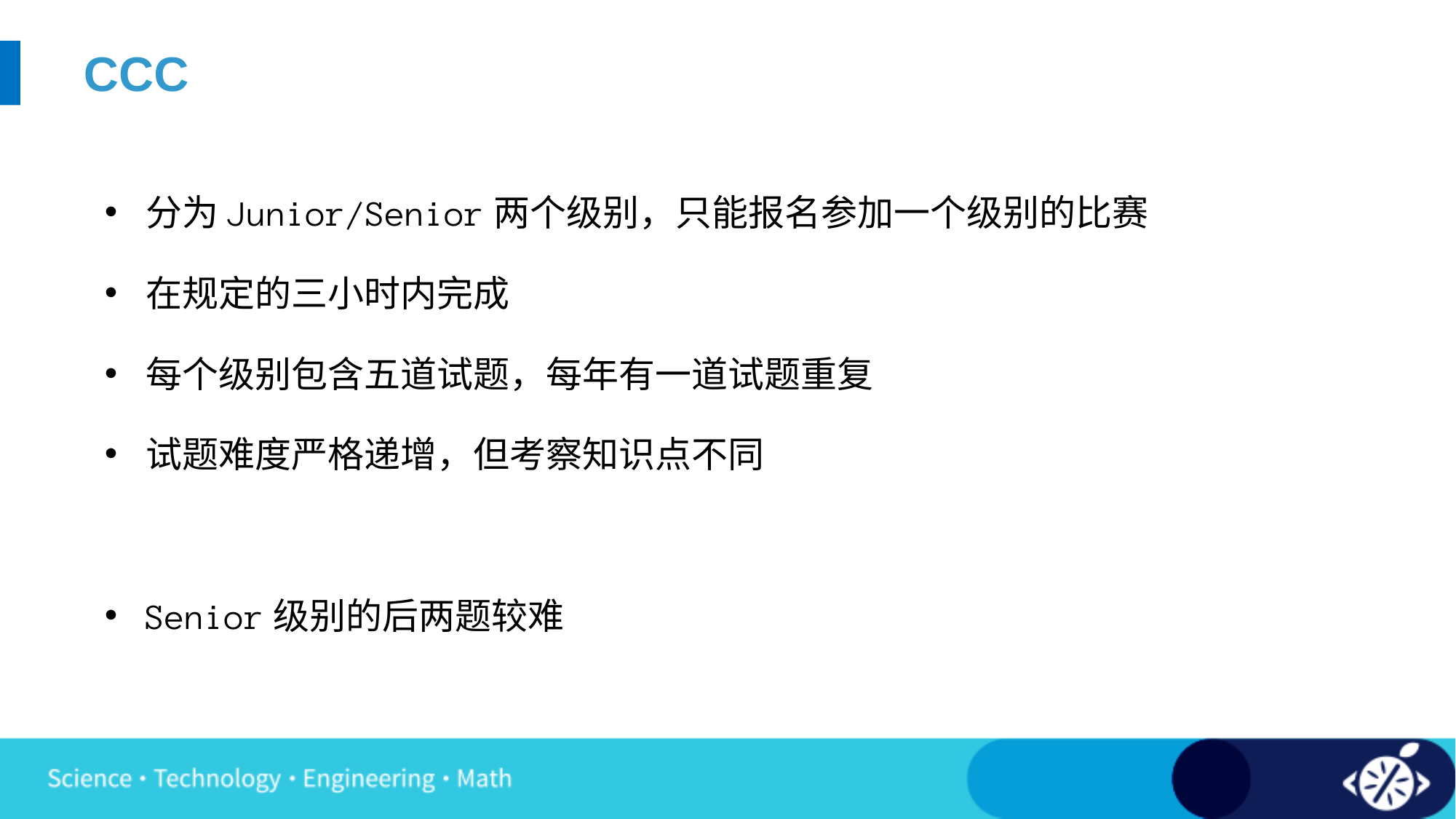

CCC
分为Junior/Senior两个级别，只能报名参加一个级别的比赛
在规定的三小时内完成
每个级别包含五道试题，每年有一道试题重复
试题难度严格递增，但考察知识点不同

Senior级别的后两题较难